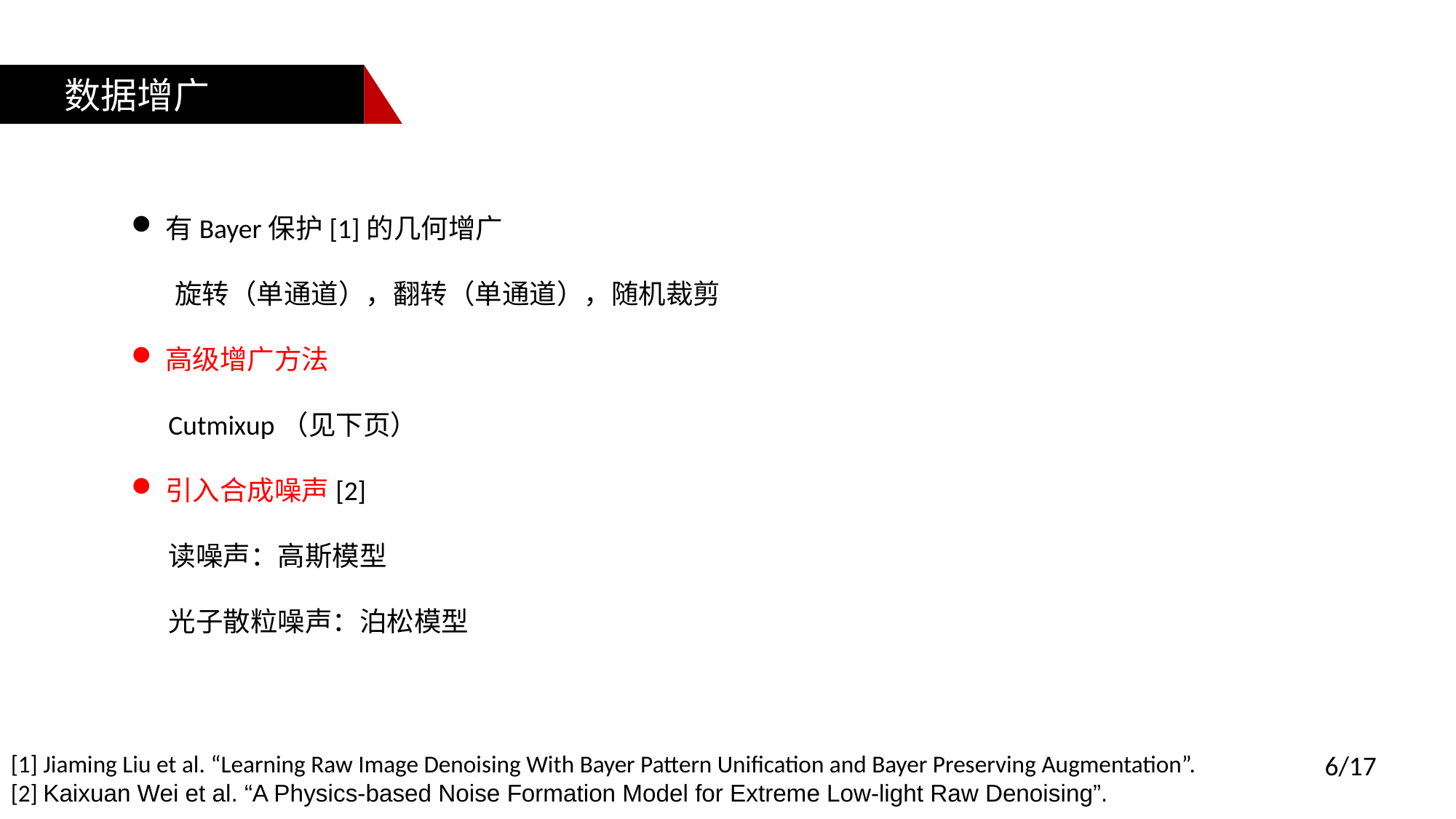

数据增广
有Bayer保护[1]的几何增广

      旋转（单通道），翻转（单通道），随机裁剪

高级增广方法

      Cutmixup（见下页）

引入合成噪声[2]

     读噪声：高斯模型

     光子散粒噪声：泊松模型

[1] Jiaming Liu et al. “Learning Raw Image Denoising With Bayer Pattern Unification and Bayer Preserving Augmentation”.
[2] Kaixuan Wei et al. “A Physics-based Noise Formation Model for Extreme Low-light Raw Denoising”.
6/17